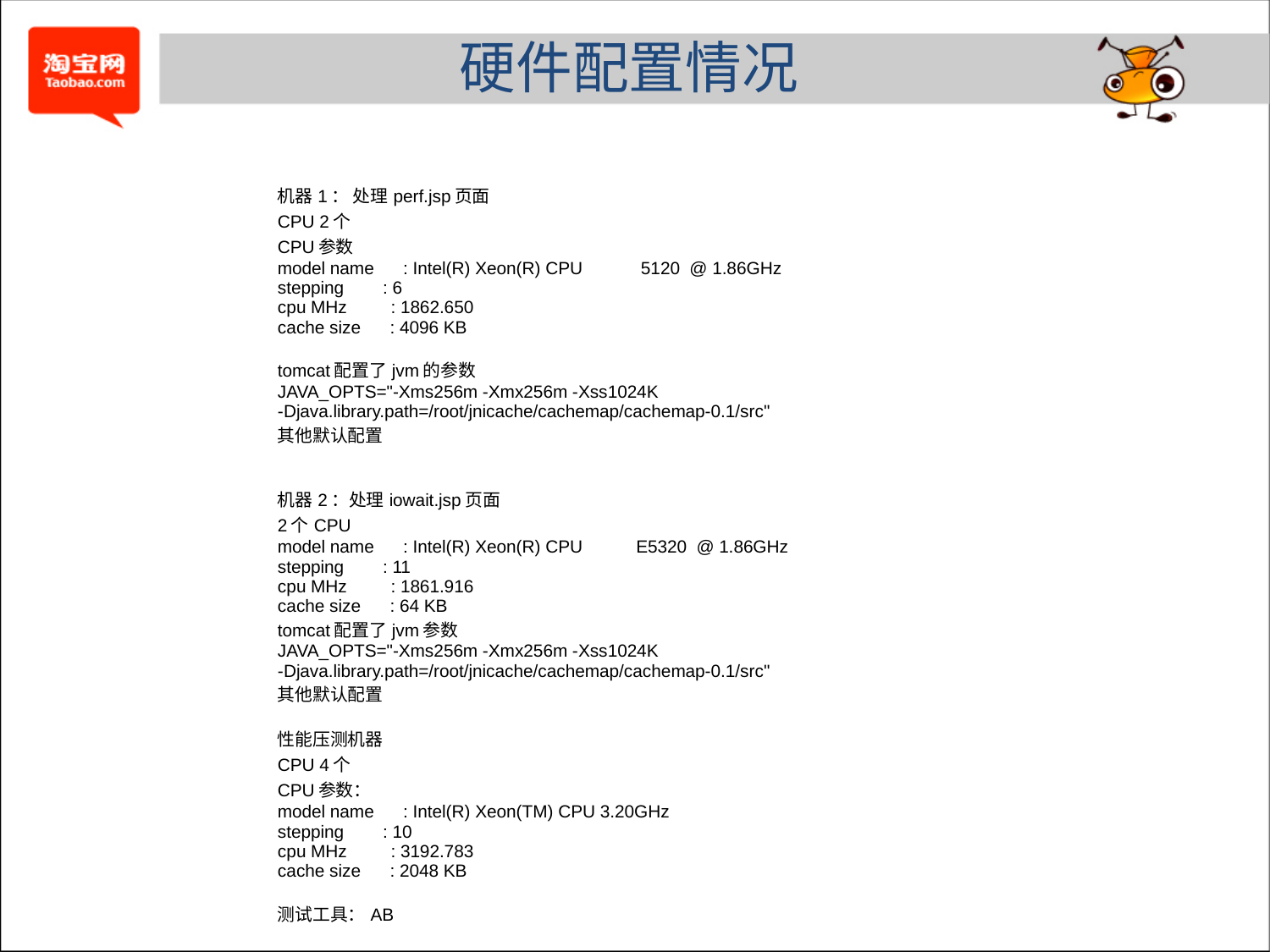

# 硬件配置情况
| 机器1： 处理perf.jsp页面 CPU 2个 CPU参数 model name : Intel(R) Xeon(R) CPU 5120 @ 1.86GHz stepping : 6 cpu MHz : 1862.650 cache size : 4096 KB tomcat配置了jvm的参数 JAVA\_OPTS="-Xms256m -Xmx256m -Xss1024K -Djava.library.path=/root/jnicache/cachemap/cachemap-0.1/src" 其他默认配置 机器2：处理iowait.jsp页面 2个CPU model name : Intel(R) Xeon(R) CPU E5320 @ 1.86GHz stepping : 11 cpu MHz : 1861.916 cache size : 64 KB tomcat配置了jvm参数 JAVA\_OPTS="-Xms256m -Xmx256m -Xss1024K -Djava.library.path=/root/jnicache/cachemap/cachemap-0.1/src" 其他默认配置 性能压测机器 CPU 4个 CPU参数： model name : Intel(R) Xeon(TM) CPU 3.20GHz stepping : 10 cpu MHz : 3192.783 cache size : 2048 KB 测试工具：AB |  |
| --- | --- |